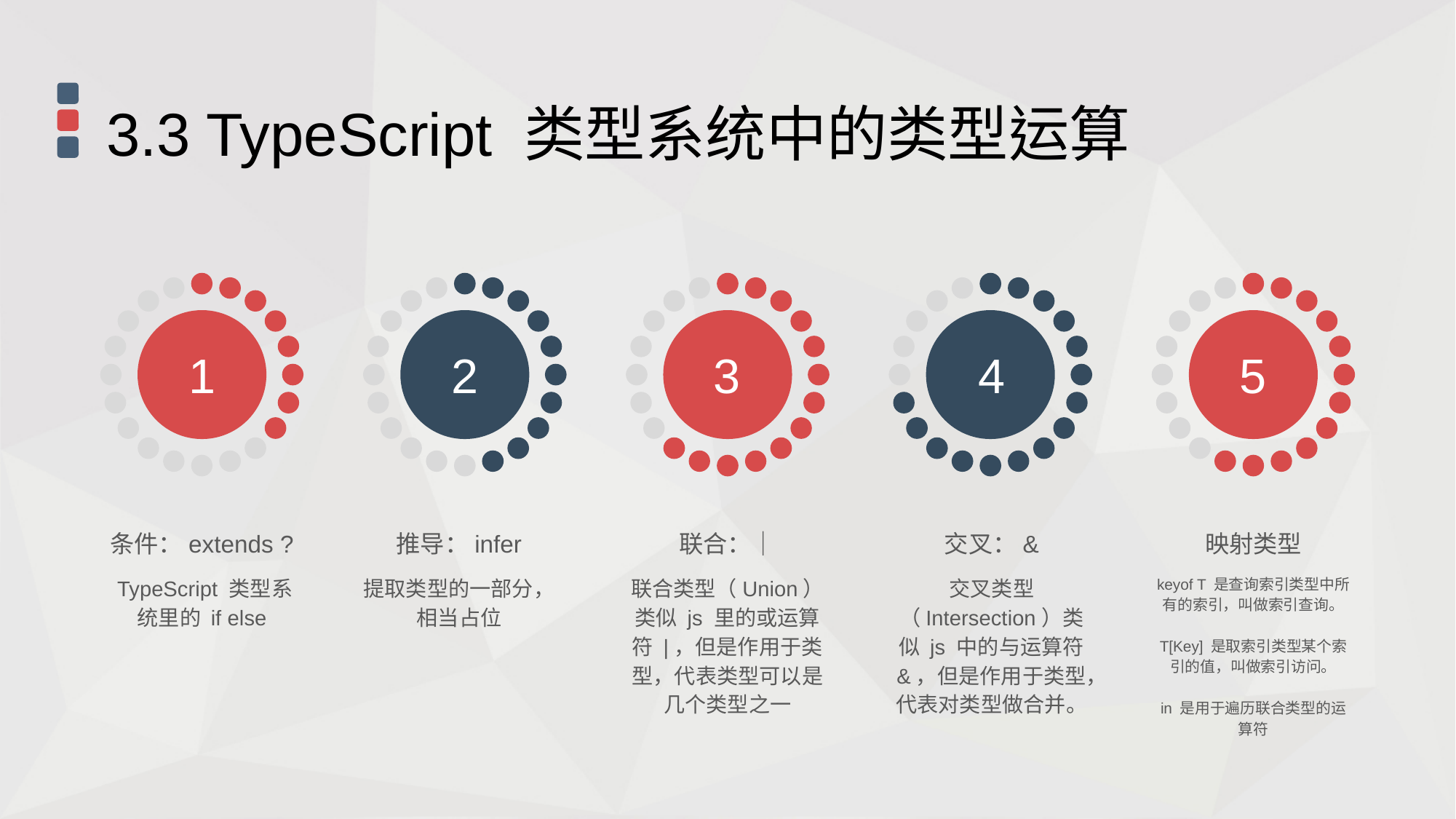

3.3 TypeScript 类型系统中的类型运算

1
2
3
4
5

条件：extends ?
推导：infer
联合：｜
交叉：&
映射类型
 TypeScript 类型系统里的 if else
提取类型的一部分，相当占位
联合类型（Union）类似 js 里的或运算符 |，但是作用于类型，代表类型可以是几个类型之一
交叉类型（Intersection）类似 js 中的与运算符 &，但是作用于类型，代表对类型做合并。
keyof T 是查询索引类型中所有的索引，叫做索引查询。

T[Key] 是取索引类型某个索引的值，叫做索引访问。

in 是用于遍历联合类型的运算符